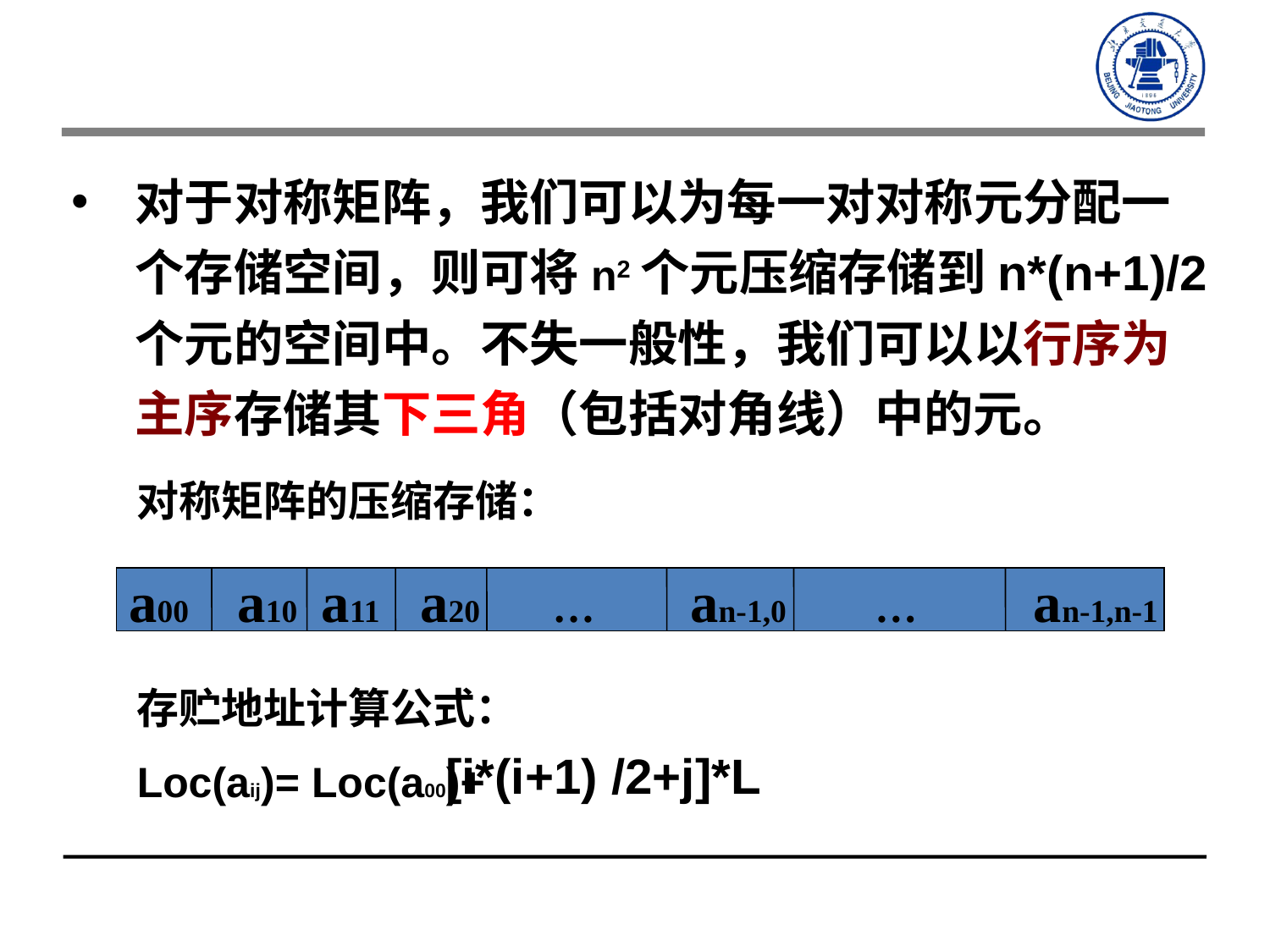

对于对称矩阵，我们可以为每一对对称元分配一个存储空间，则可将n2个元压缩存储到n*(n+1)/2个元的空间中。不失一般性，我们可以以行序为主序存储其下三角（包括对角线）中的元。
对称矩阵的压缩存储：
a00   a10   a11   a20         …      an-1,0        …         an-1,n-1
a00      a10   a11     a20         …         an-1,0           …           an-1,n-1

存贮地址计算公式：
Loc(aij)= Loc(a00)+
[i*(i+1) /2+j]*L